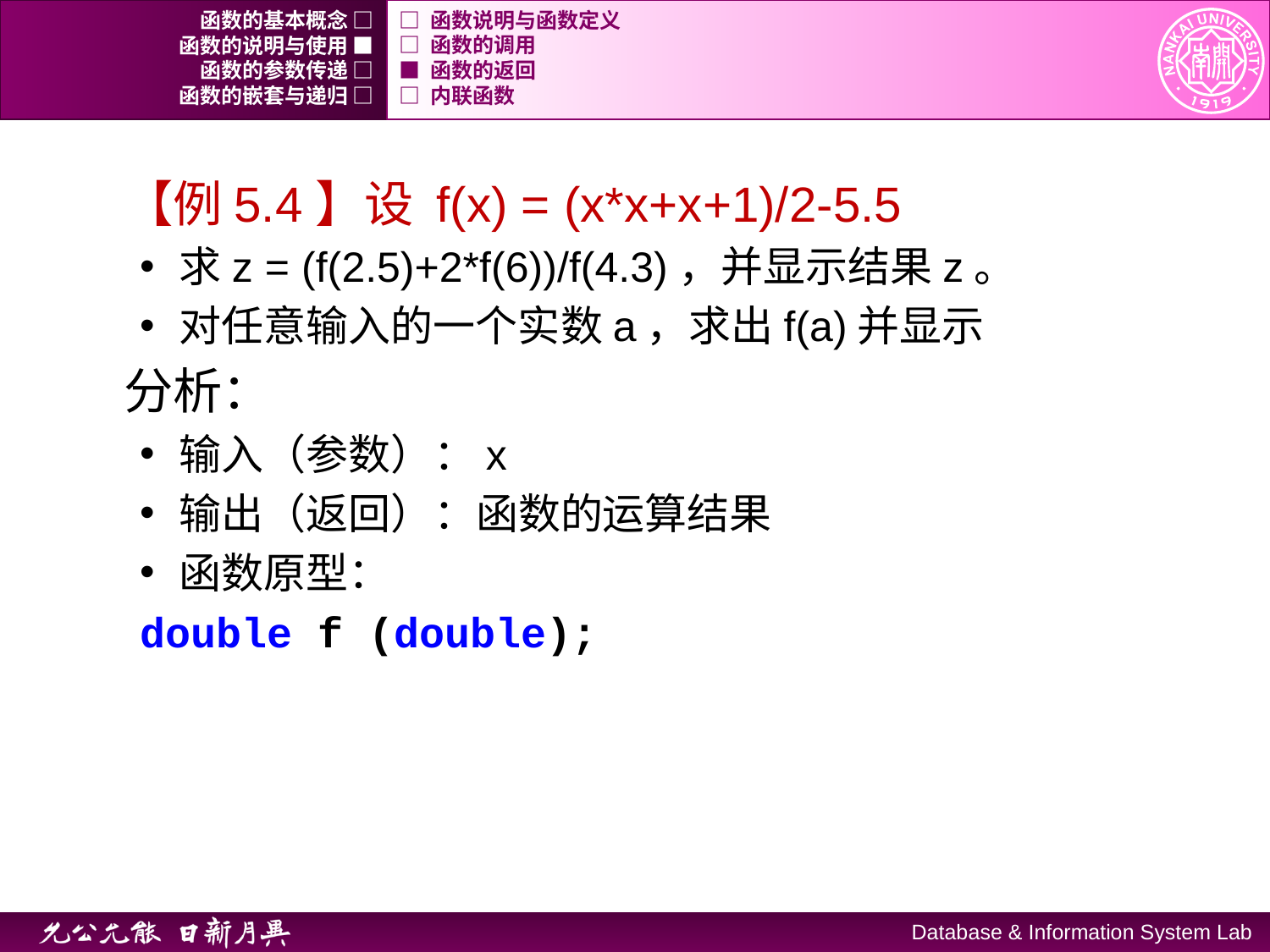

函数的基本概念 □
□ 函数说明与函数定义
函数的说明与使用 ■
□ 函数的调用
函数的参数传递 □
■ 函数的返回
函数的嵌套与递归 □
□ 内联函数
【例5.4】设 f(x) = (x*x+x+1)/2-5.5
求z = (f(2.5)+2*f(6))/f(4.3)，并显示结果z。
对任意输入的一个实数a，求出f(a)并显示
分析：
输入（参数）：x
输出（返回）：函数的运算结果
函数原型：
double f (double);